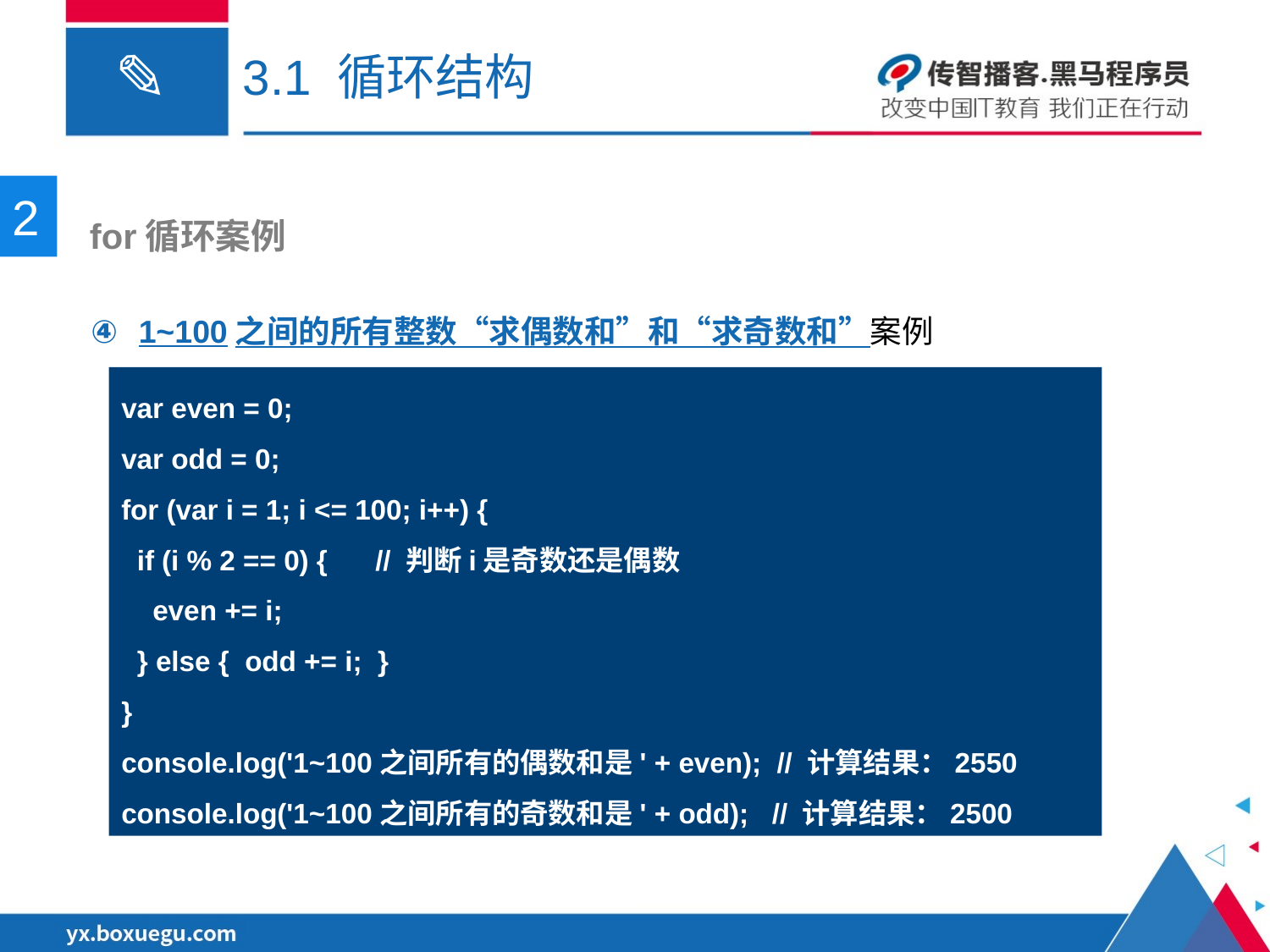

# 3.1 循环结构

2
  for循环案例
1~100之间的所有整数“求偶数和”和“求奇数和”案例
var even = 0;
var odd = 0;
for (var i = 1; i <= 100; i++) {
  if (i % 2 == 0) {	// 判断i是奇数还是偶数
    even += i;
  } else {  odd += i;  }
}
console.log('1~100之间所有的偶数和是' + even);  // 计算结果：2550
console.log('1~100之间所有的奇数和是' + odd);   // 计算结果：2500